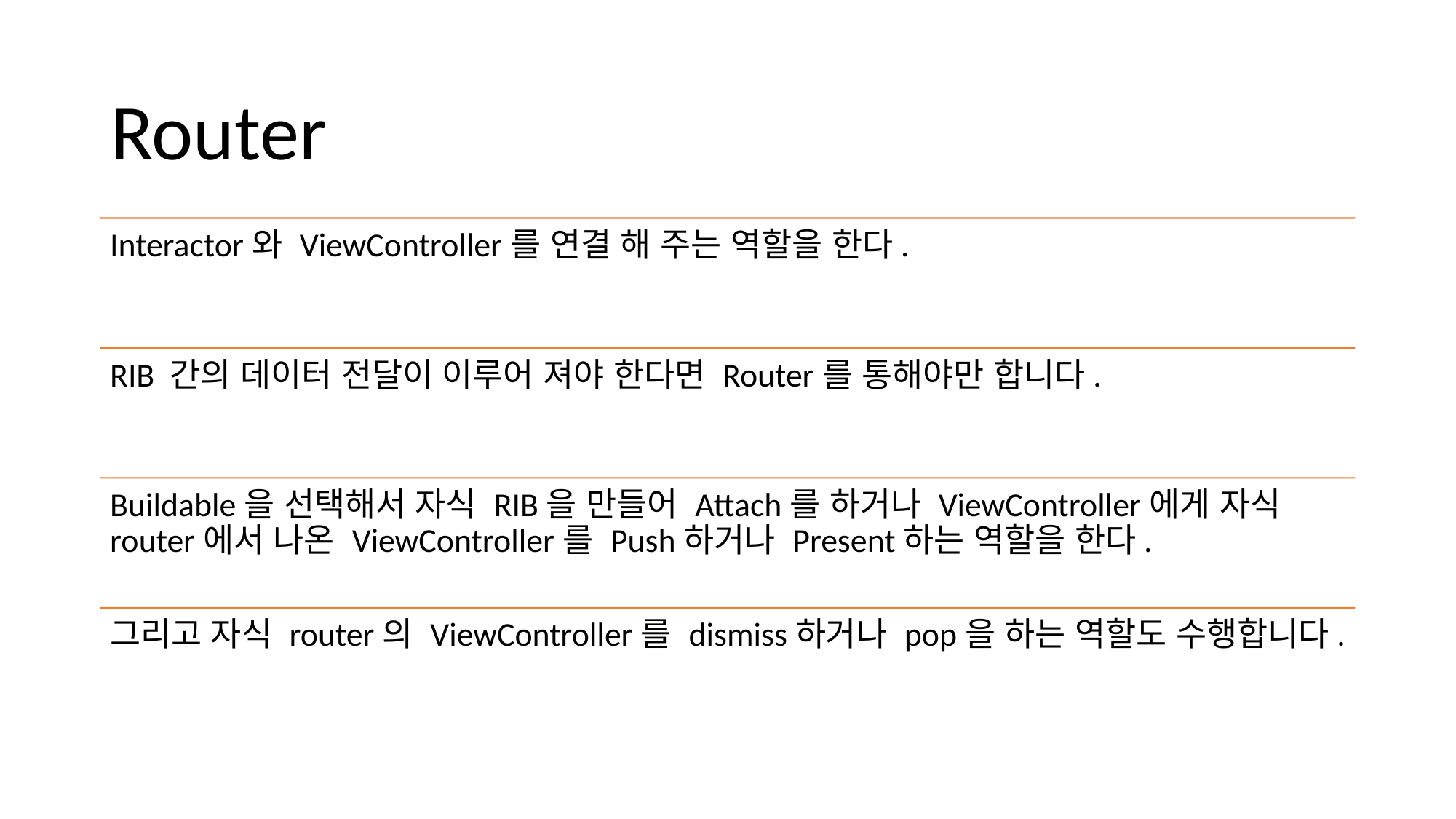

Router
Interactor와 ViewController를 연결 해 주는 역할을 한다.
RIB 간의 데이터 전달이 이루어 져야 한다면 Router를 통해야만 합니다.
Buildable을 선택해서 자식 RIB을 만들어 Attach를 하거나 ViewController에게 자식 router에서 나온 ViewController를 Push하거나 Present하는 역할을 한다.
그리고 자식 router의 ViewController를 dismiss하거나 pop을 하는 역할도 수행합니다.